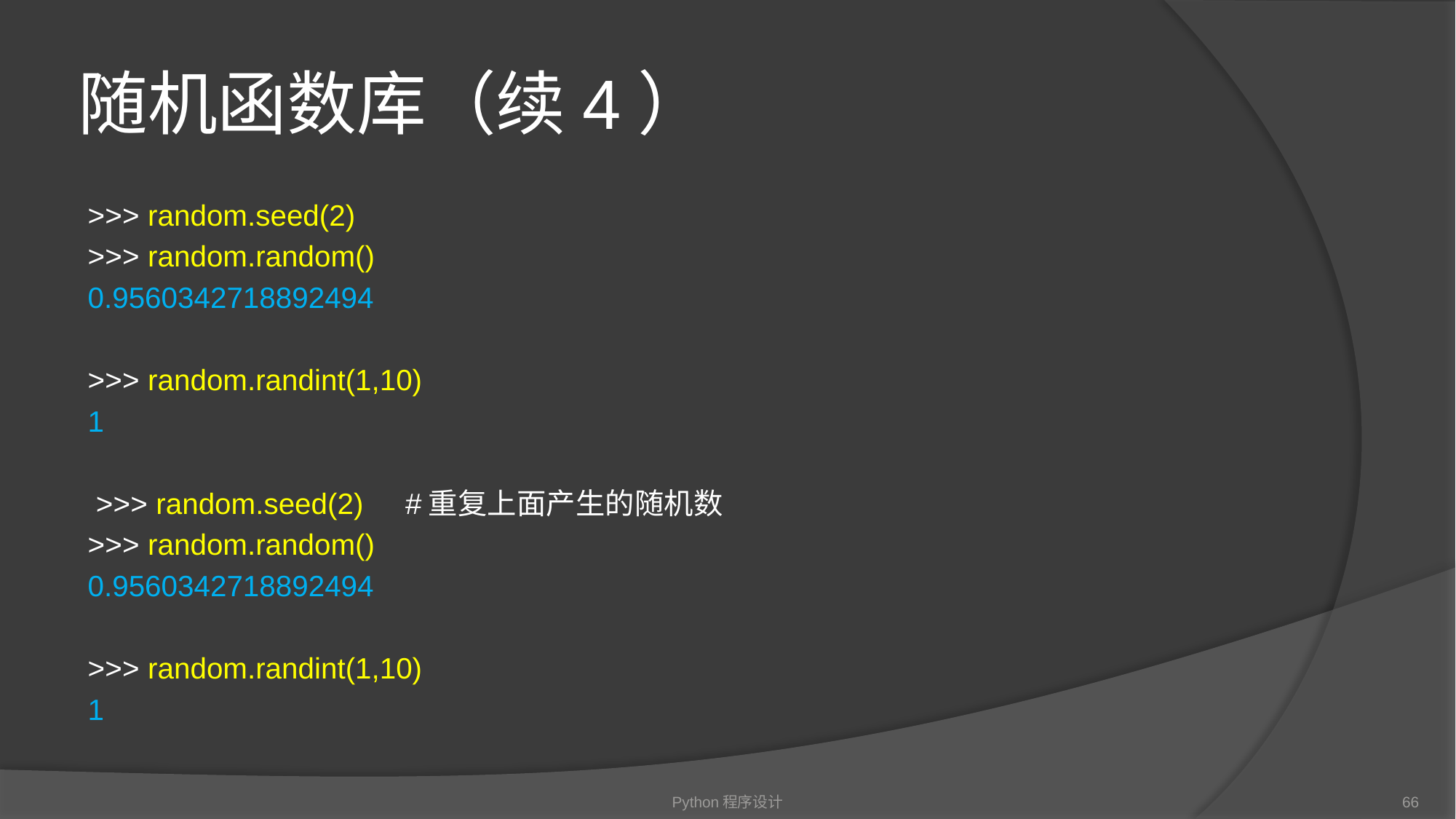

# 随机函数库（续4）
>>> random.seed(2)
>>> random.random()
0.9560342718892494

>>> random.randint(1,10)
1

 >>> random.seed(2)	#重复上面产生的随机数
>>> random.random()
0.9560342718892494

>>> random.randint(1,10)
1

Python程序设计
66